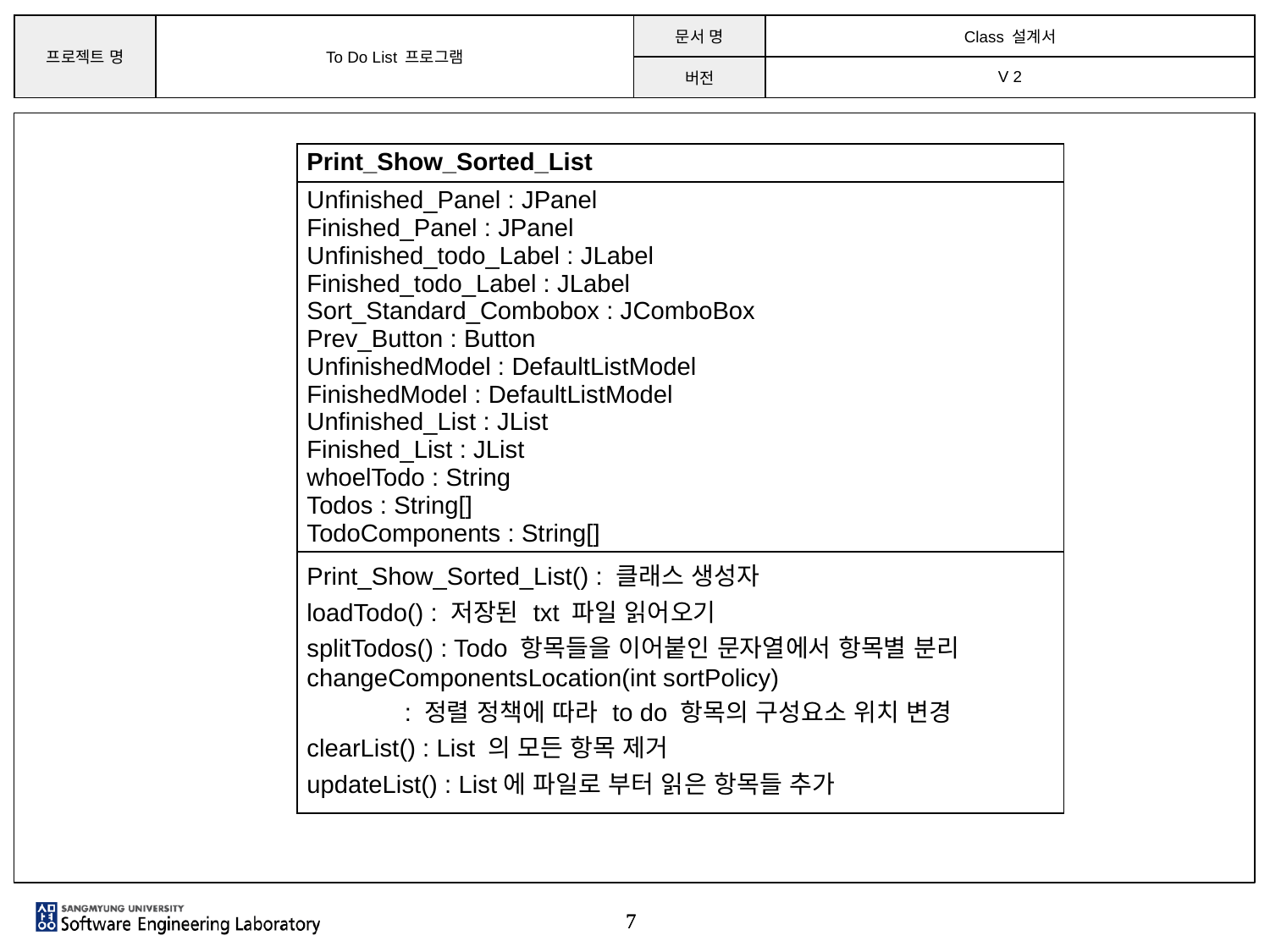

| Print\_Show\_Sorted\_List |
| --- |
| Unfinished\_Panel : JPanel Finished\_Panel : JPanel Unfinished\_todo\_Label : JLabel Finished\_todo\_Label : JLabel Sort\_Standard\_Combobox : JComboBox Prev\_Button : Button UnfinishedModel : DefaultListModel FinishedModel : DefaultListModel Unfinished\_List : JList Finished\_List : JList whoelTodo : String Todos : String[] TodoComponents : String[] |
| Print\_Show\_Sorted\_List() : 클래스 생성자 loadTodo() : 저장된 txt 파일 읽어오기 splitTodos() : Todo 항목들을 이어붙인 문자열에서 항목별 분리 changeComponentsLocation(int sortPolicy) : 정렬 정책에 따라 to do 항목의 구성요소 위치 변경 clearList() : List 의 모든 항목 제거 updateList() : List에 파일로 부터 읽은 항목들 추가 |